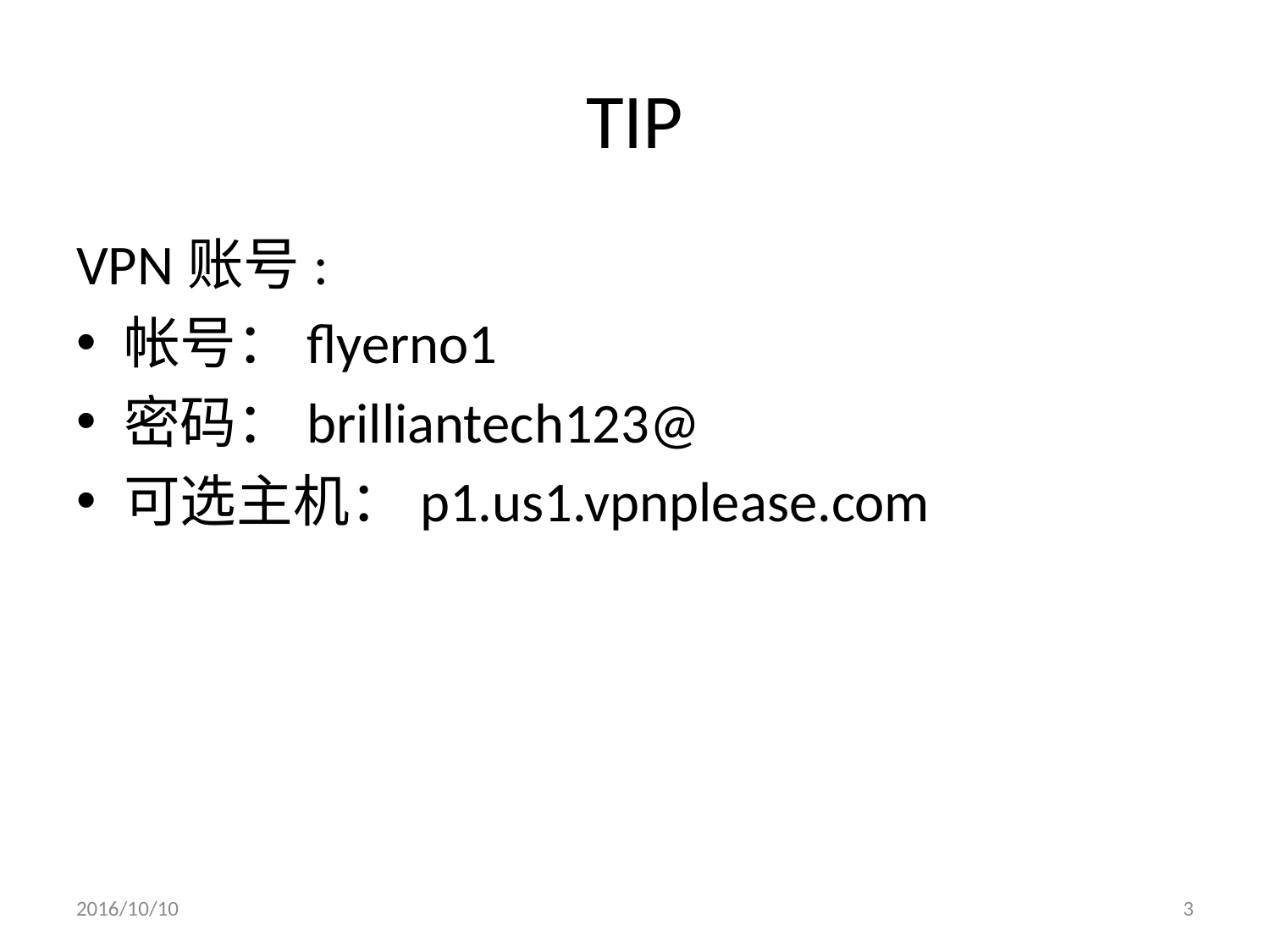

# TIP
VPN账号:
帐号：flyerno1
密码：brilliantech123@
可选主机：p1.us1.vpnplease.com
2016/10/10
3